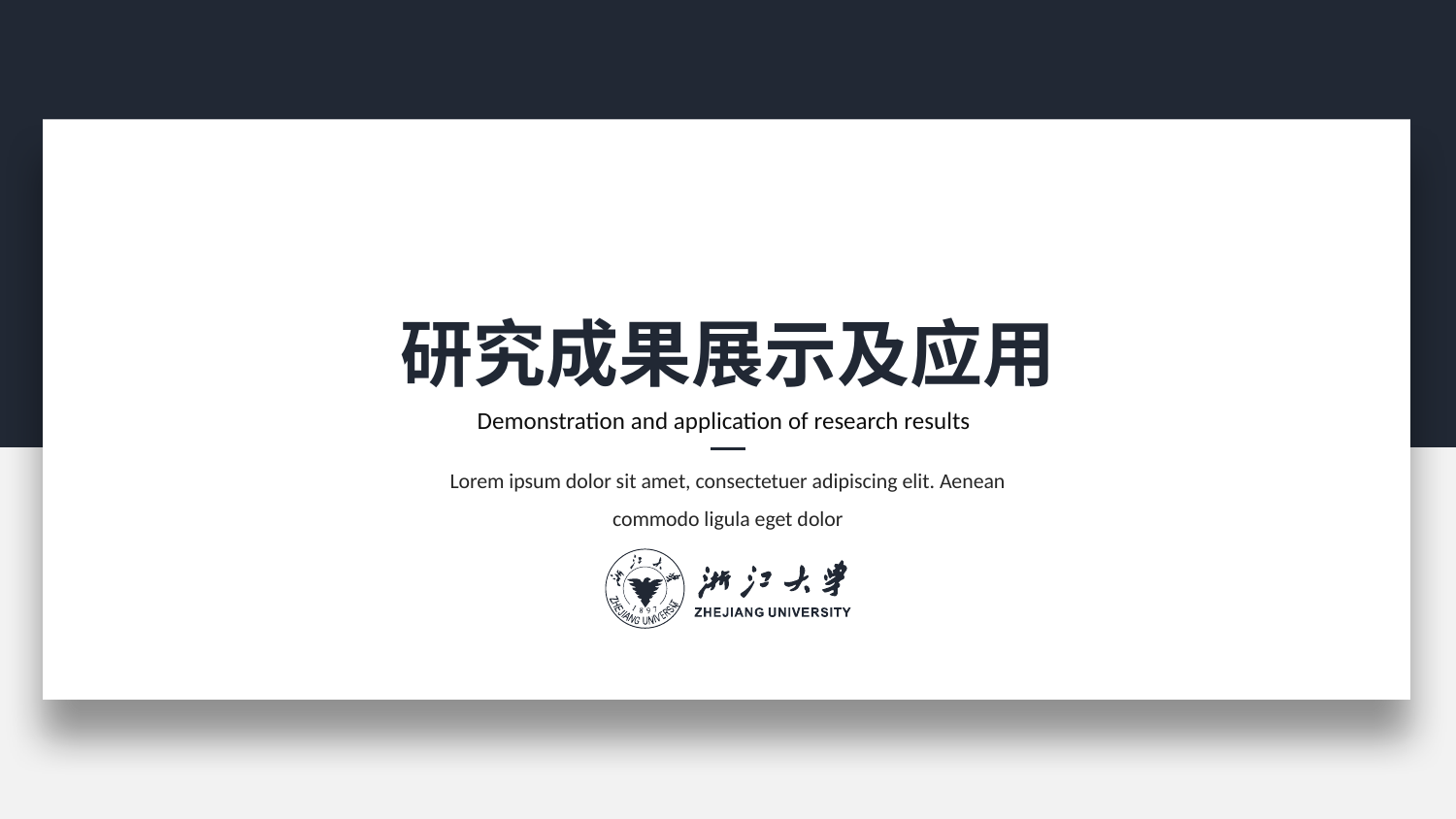

研究成果展示及应用
Demonstration and application of research results
Lorem ipsum dolor sit amet, consectetuer adipiscing elit. Aenean commodo ligula eget dolor